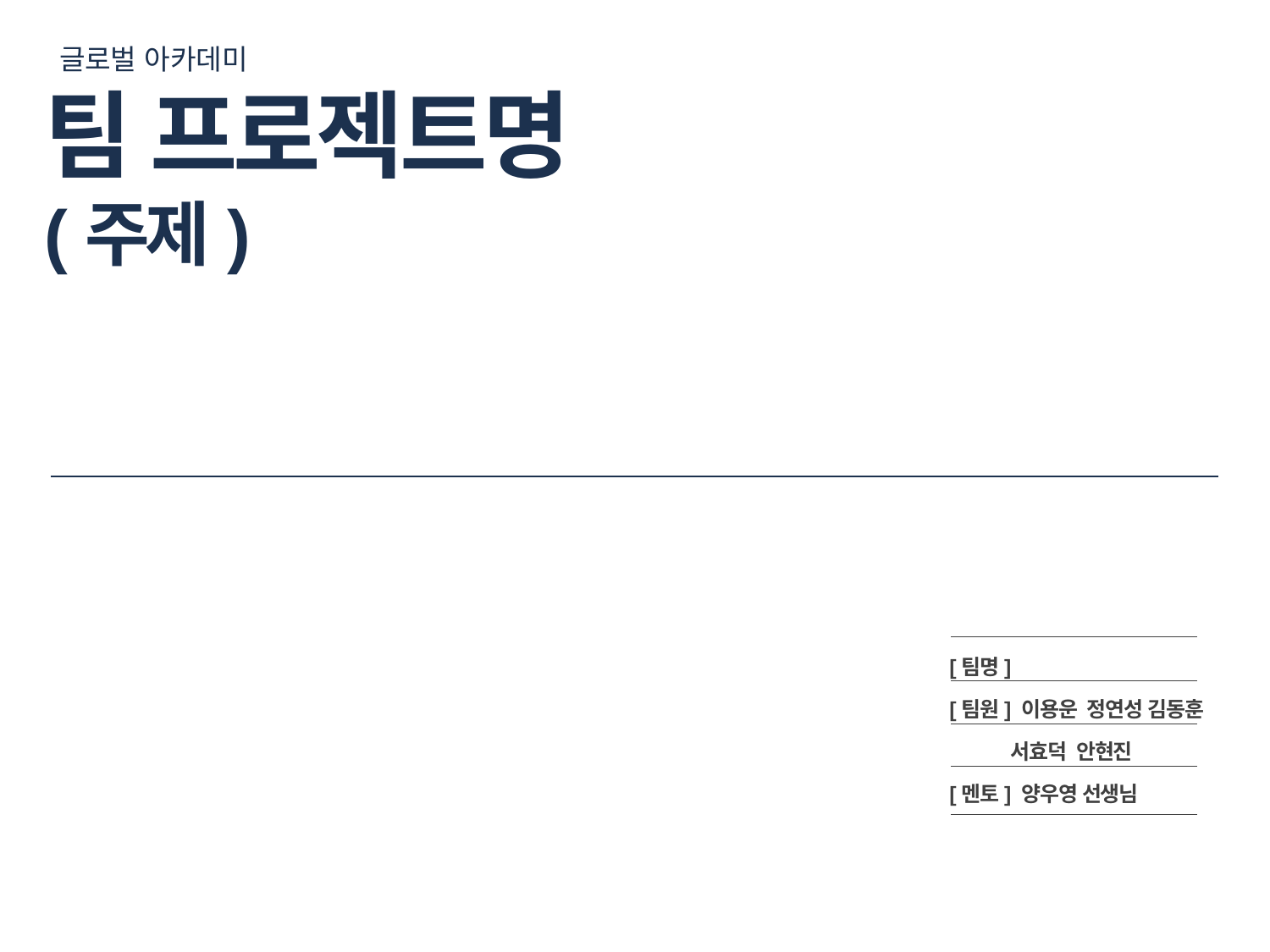

# 글로벌 아카데미 팀 프로젝트명 (주제)
[팀명]
[팀원] 이용운  정연성 김동훈
           서효덕  안현진
[멘토] 양우영 선생님